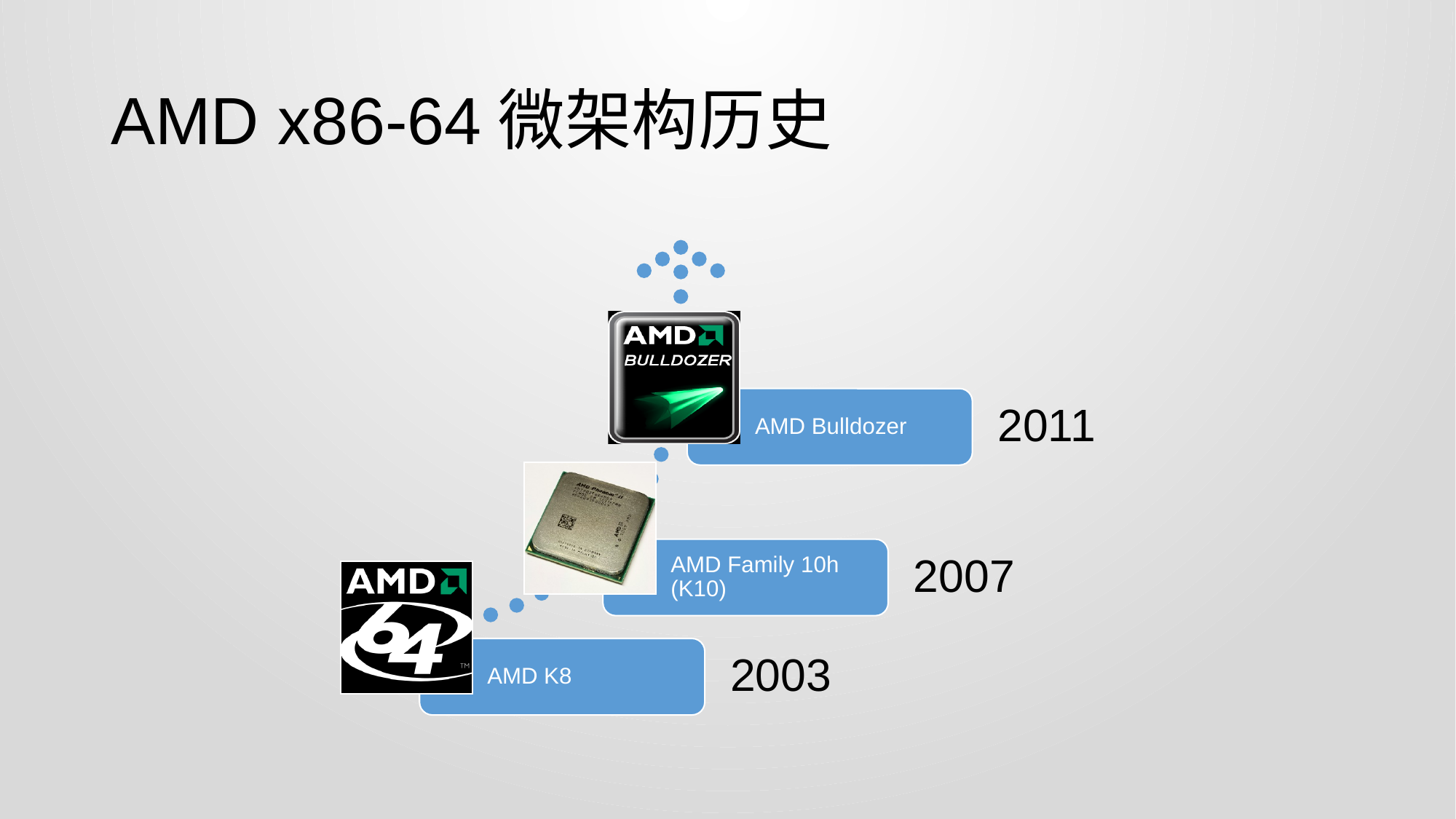

# AMD x86-64微架构历史
AMD K8
2003
AMD Family 10h (K10)
2007
AMD Bulldozer
2011